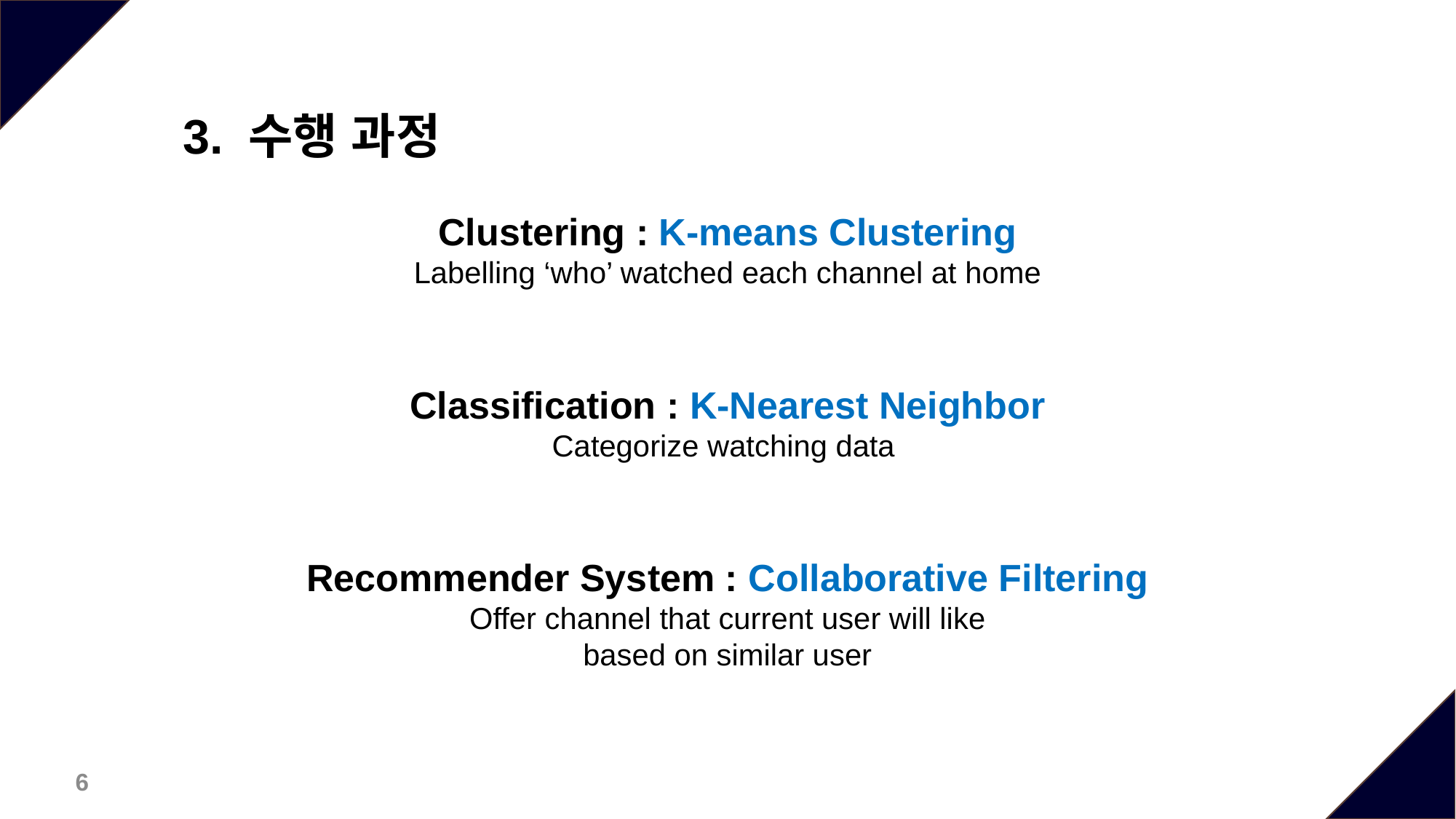

3. 수행 과정
Clustering : K-means Clustering
Labelling ‘who’ watched each channel at home

Classification : K-Nearest Neighbor
Categorize watching data

Recommender System : Collaborative Filtering
Offer channel that current user will like
based on similar user

6